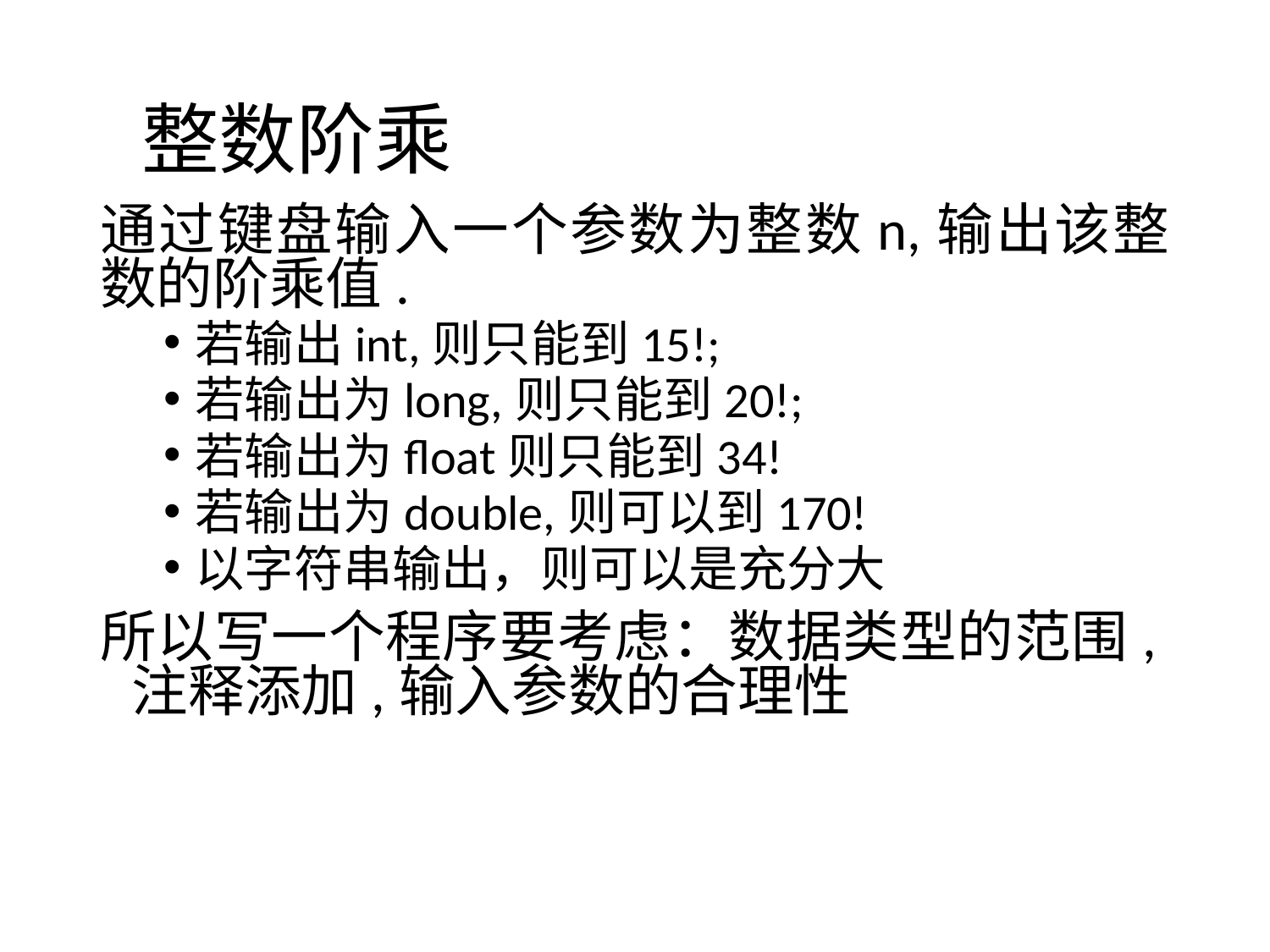

# 整数阶乘
通过键盘输入一个参数为整数n,输出该整数的阶乘值.
若输出int,则只能到15!;
若输出为long,则只能到20!;
若输出为float则只能到34!
若输出为double,则可以到170!
以字符串输出，则可以是充分大
所以写一个程序要考虑：数据类型的范围,注释添加,输入参数的合理性